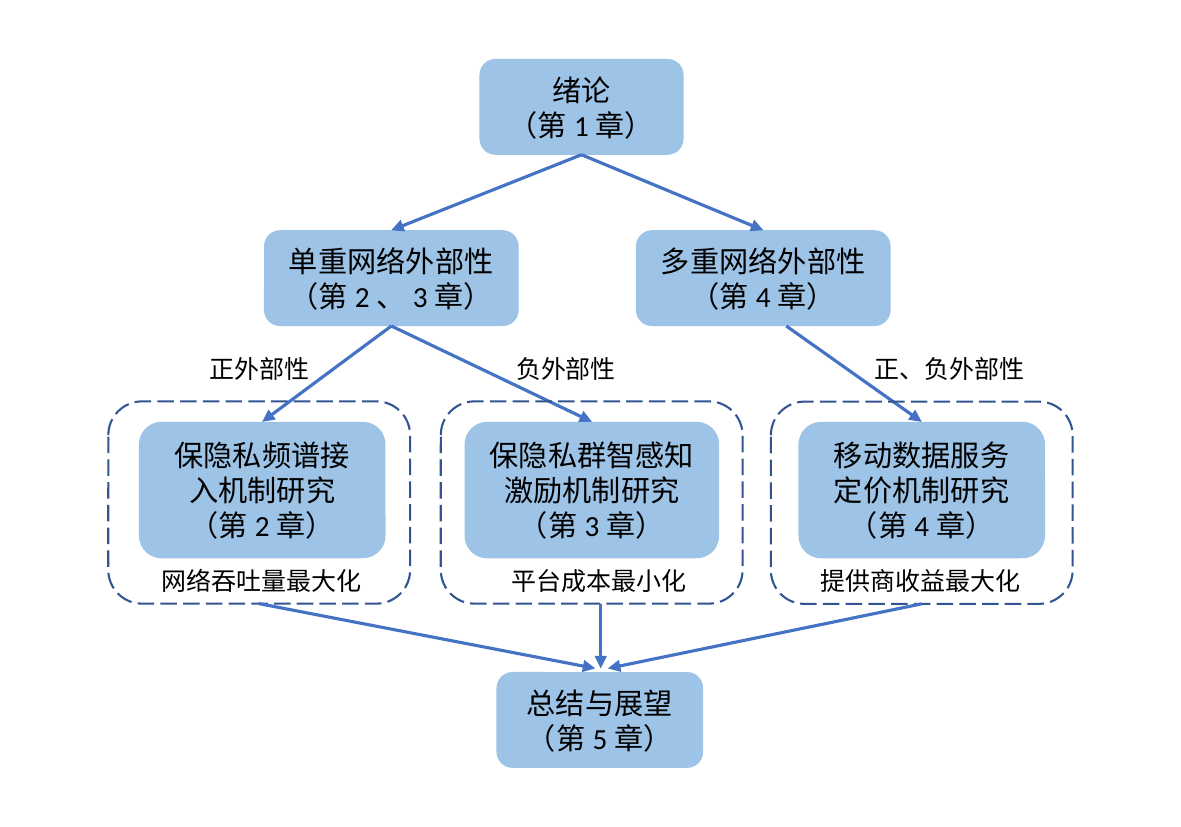

绪论
（第1章）
单重网络外部性（第2、3章）
多重网络外部性（第4章）
负外部性
正、负外部性
正外部性

保隐私群智感知激励机制研究（第3章）
移动数据服务定价机制研究（第4章）
保隐私频谱接入机制研究（第2章）
平台成本最小化
提供商收益最大化
网络吞吐量最大化
总结与展望
（第5章）